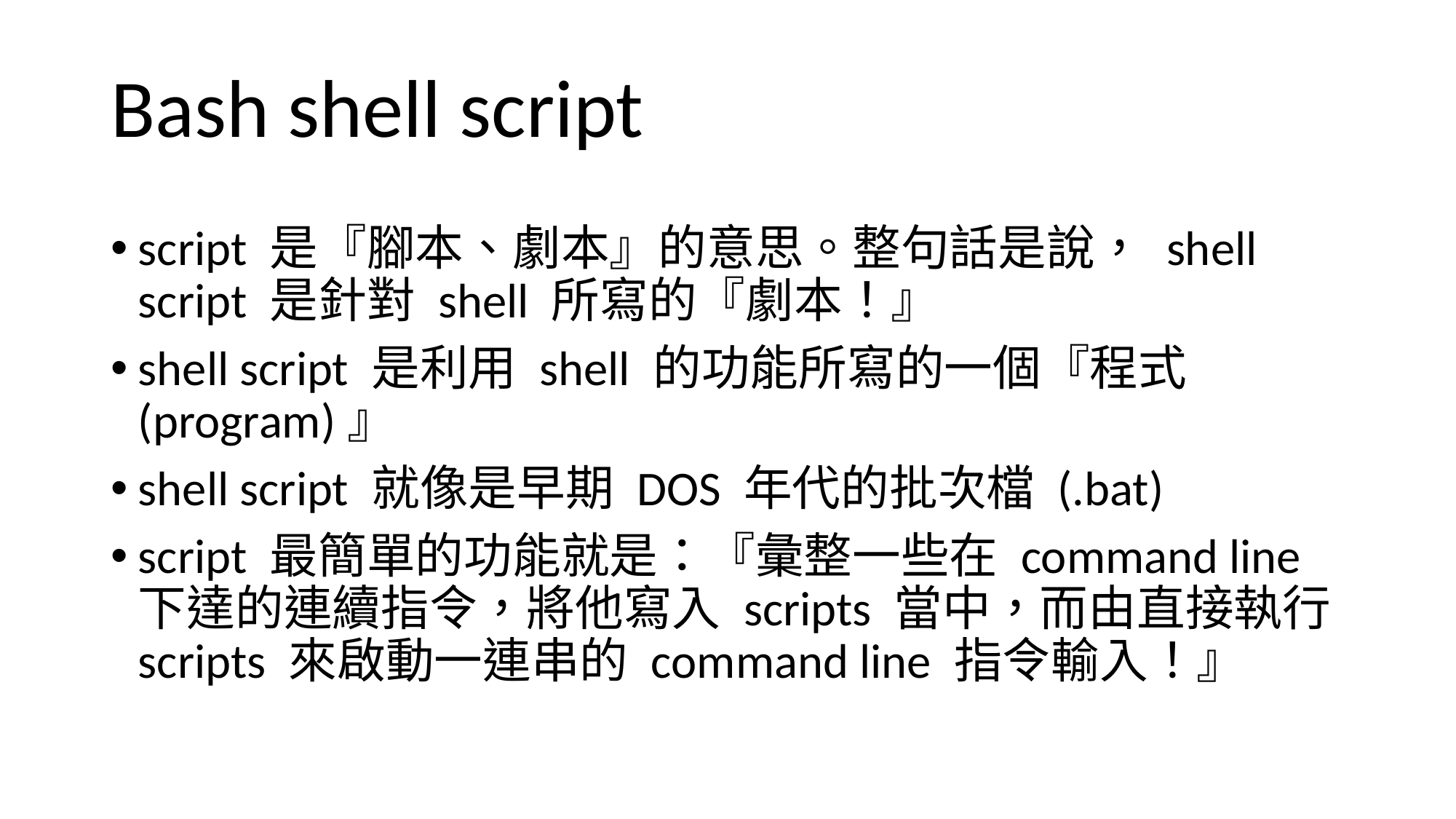

# Bash shell script
script 是『腳本、劇本』的意思。整句話是說， shell script 是針對 shell 所寫的『劇本！』
shell script 是利用 shell 的功能所寫的一個『程式 (program)』
shell script 就像是早期 DOS 年代的批次檔 (.bat)
script 最簡單的功能就是：『彙整一些在 command line 下達的連續指令，將他寫入 scripts 當中，而由直接執行 scripts 來啟動一連串的 command line 指令輸入！』